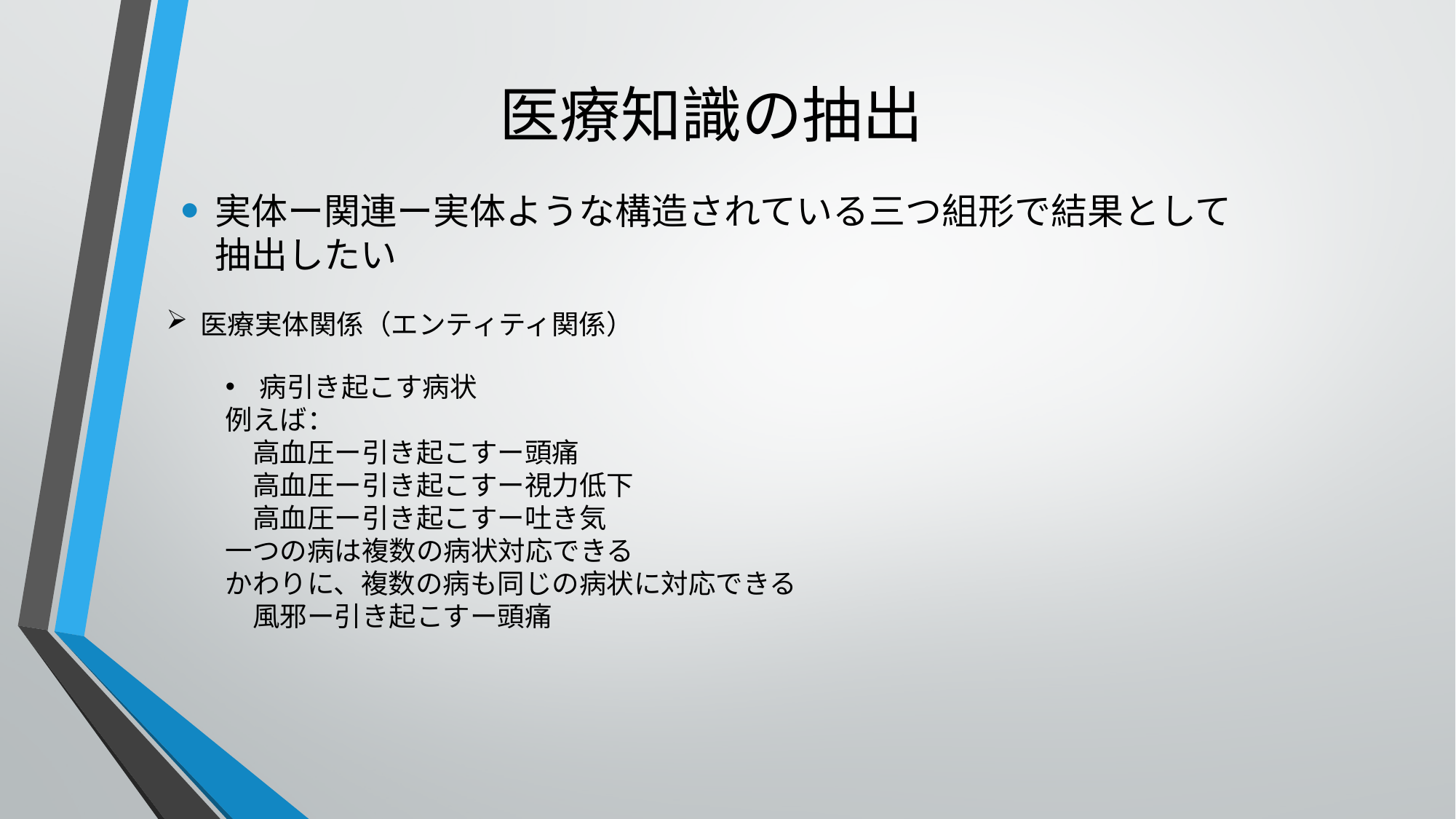

# 医療知識の抽出
実体ー関連ー実体ような構造されている三つ組形で結果として抽出したい
医療実体関係（エンティティ関係）
病引き起こす病状
例えば：
　高血圧ー引き起こすー頭痛
　高血圧ー引き起こすー視力低下
　高血圧ー引き起こすー吐き気
一つの病は複数の病状対応できる
かわりに、複数の病も同じの病状に対応できる
　風邪ー引き起こすー頭痛